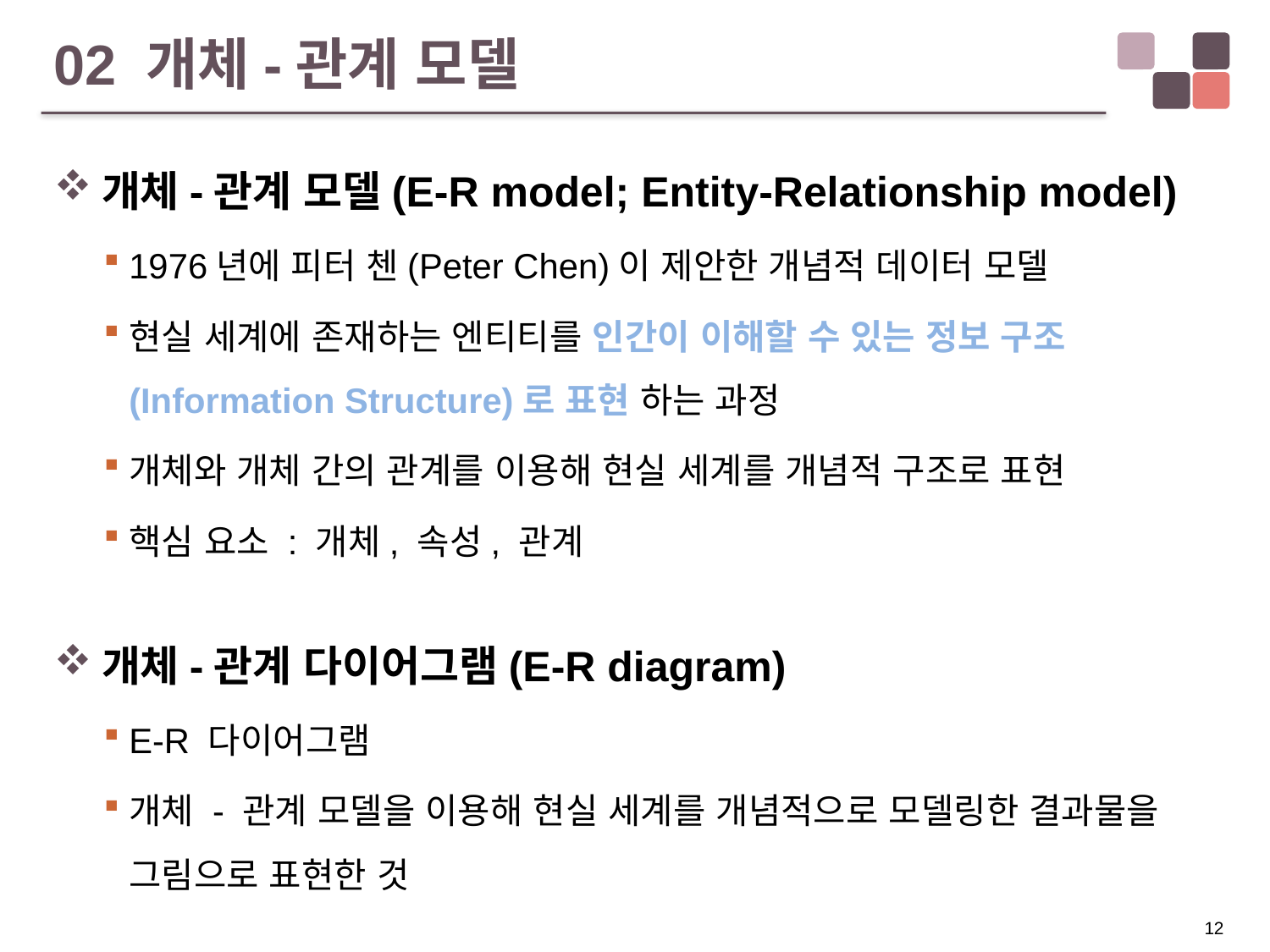

# 02 개체-관계 모델
개체-관계 모델(E-R model; Entity-Relationship model)
1976년에 피터 첸(Peter Chen)이 제안한 개념적 데이터 모델
현실 세계에 존재하는 엔티티를 인간이 이해할 수 있는 정보 구조(Information Structure)로 표현 하는 과정
개체와 개체 간의 관계를 이용해 현실 세계를 개념적 구조로 표현
핵심 요소 : 개체, 속성, 관계

개체-관계 다이어그램(E-R diagram)
E-R 다이어그램
개체 - 관계 모델을 이용해 현실 세계를 개념적으로 모델링한 결과물을 그림으로 표현한 것